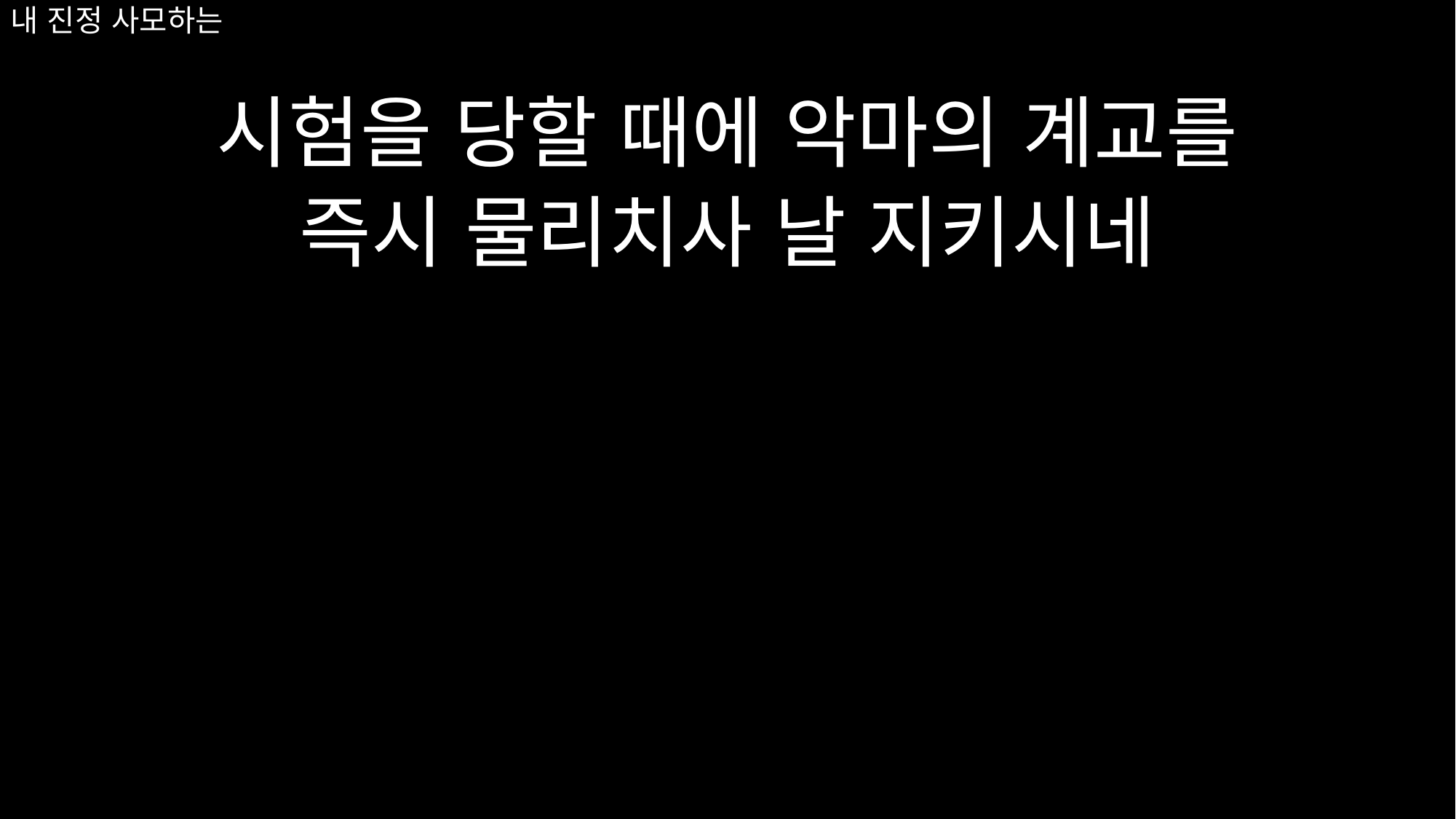

# 내 진정 사모하는
시험을 당할 때에 악마의 계교를
즉시 물리치사 날 지키시네